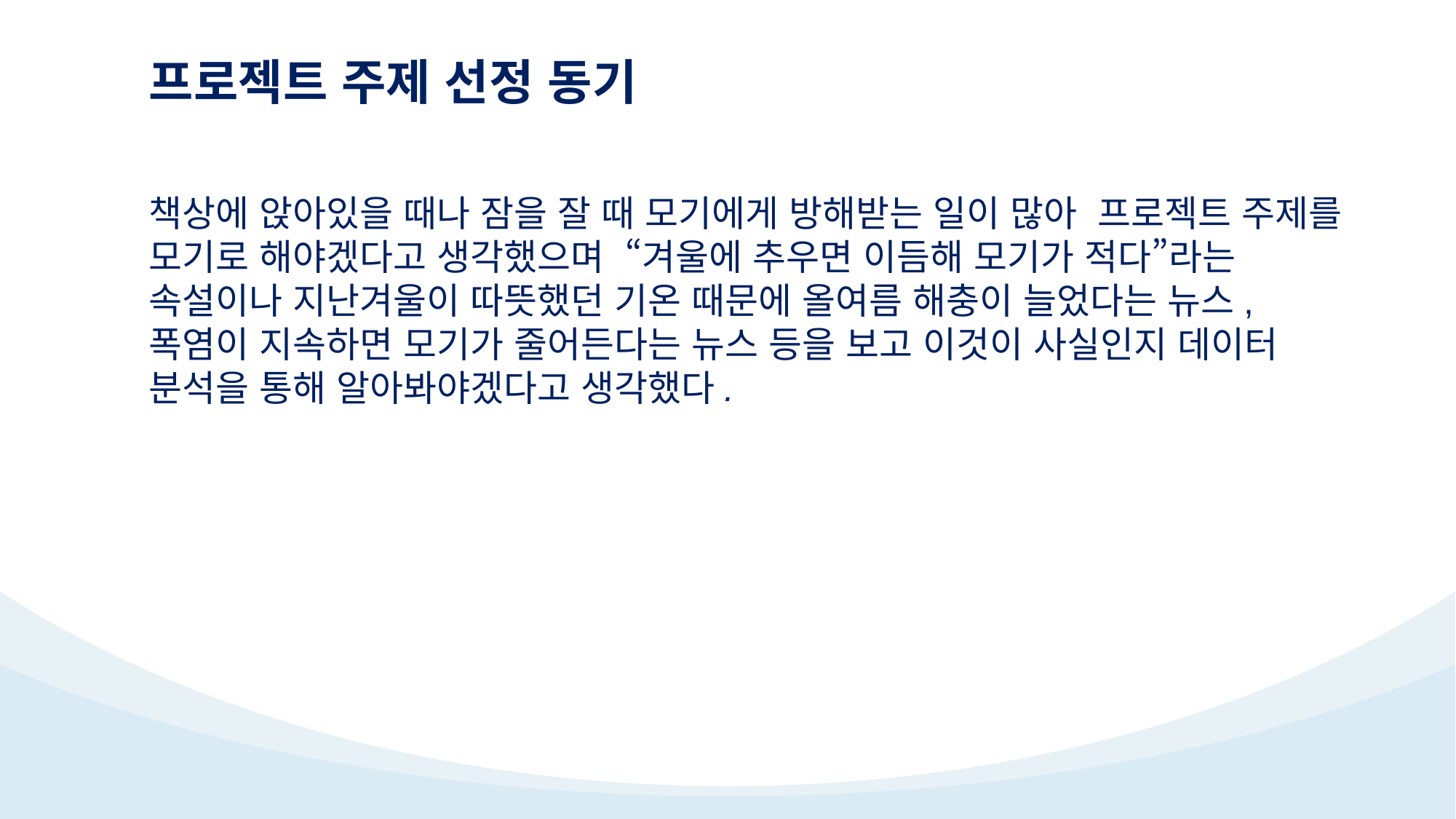

프로젝트 주제 선정 동기
책상에 앉아있을 때나 잠을 잘 때 모기에게 방해받는 일이 많아  프로젝트 주제를 모기로 해야겠다고 생각했으며  “겨울에 추우면 이듬해 모기가 적다”라는 속설이나 지난겨울이 따뜻했던 기온 때문에 올여름 해충이 늘었다는 뉴스, 폭염이 지속하면 모기가 줄어든다는 뉴스 등을 보고 이것이 사실인지 데이터 분석을 통해 알아봐야겠다고 생각했다.